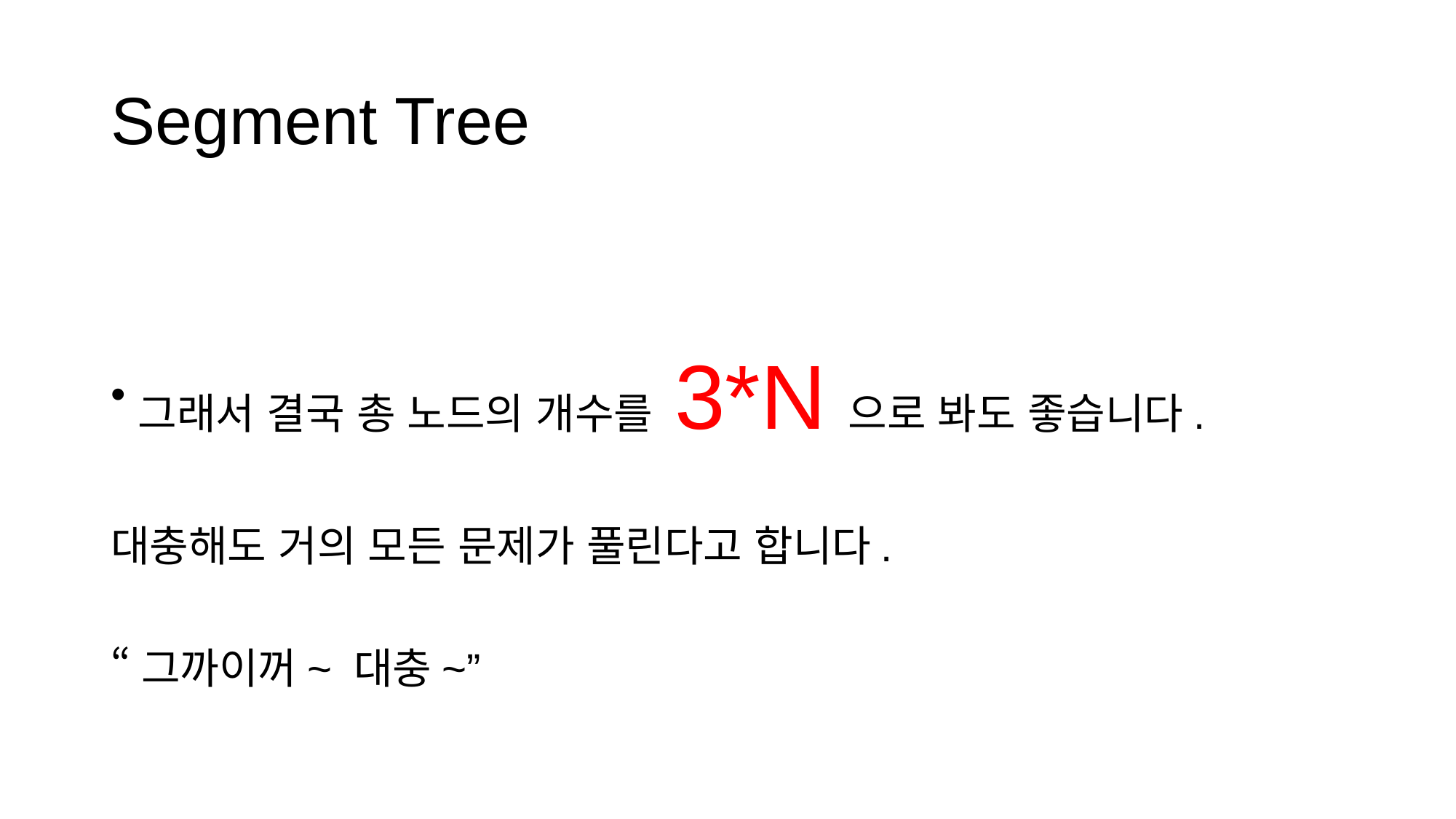

# Segment Tree

그래서 결국 총 노드의 개수를 3*N으로 봐도 좋습니다.

대충해도 거의 모든 문제가 풀린다고 합니다.

“그까이꺼~ 대충~”